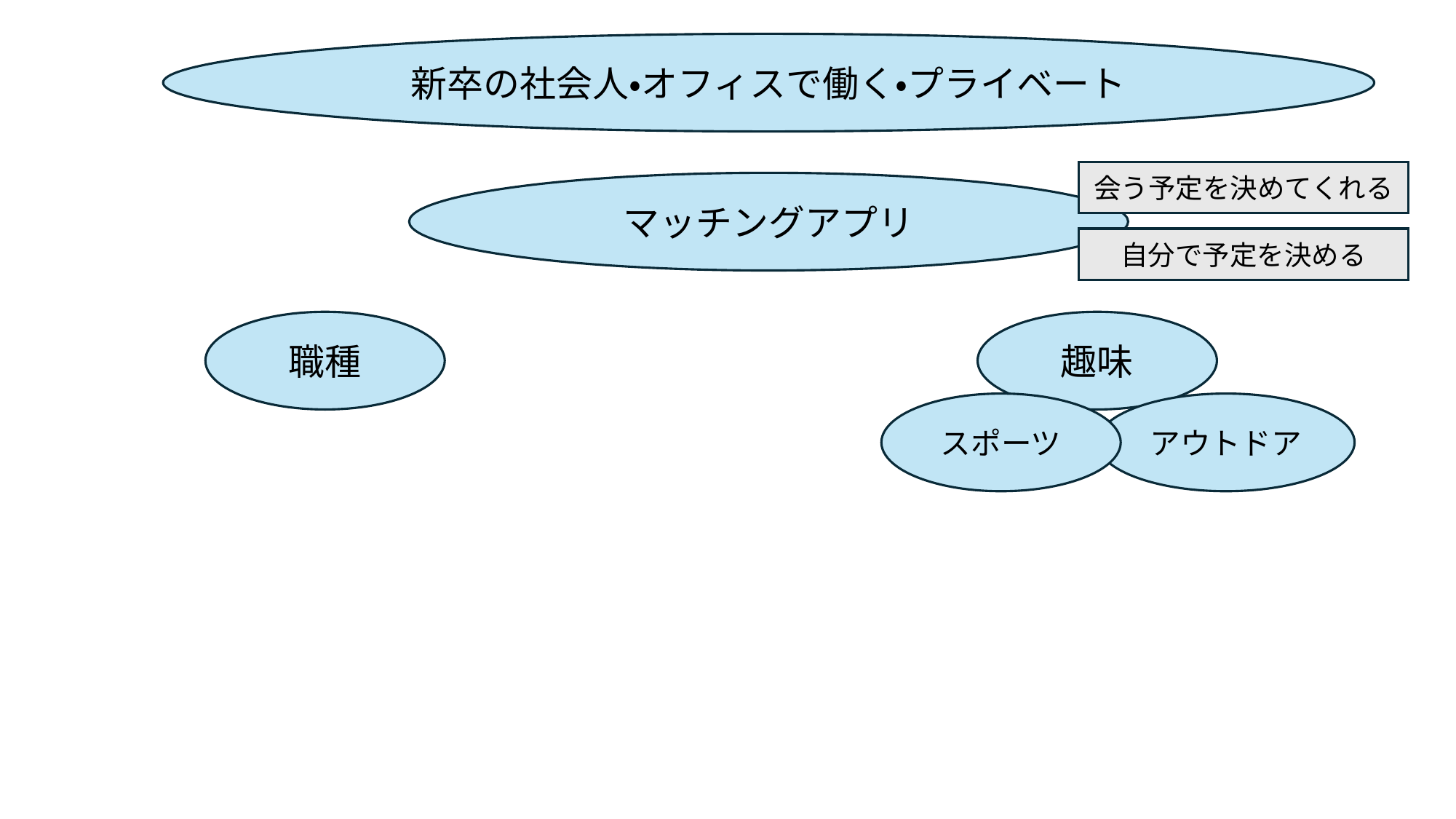

新卒の社会人・オフィスで働く・プライベート
会う予定を決めてくれる
マッチングアプリ
自分で予定を決める
職種
趣味
スポーツ
アウトドア